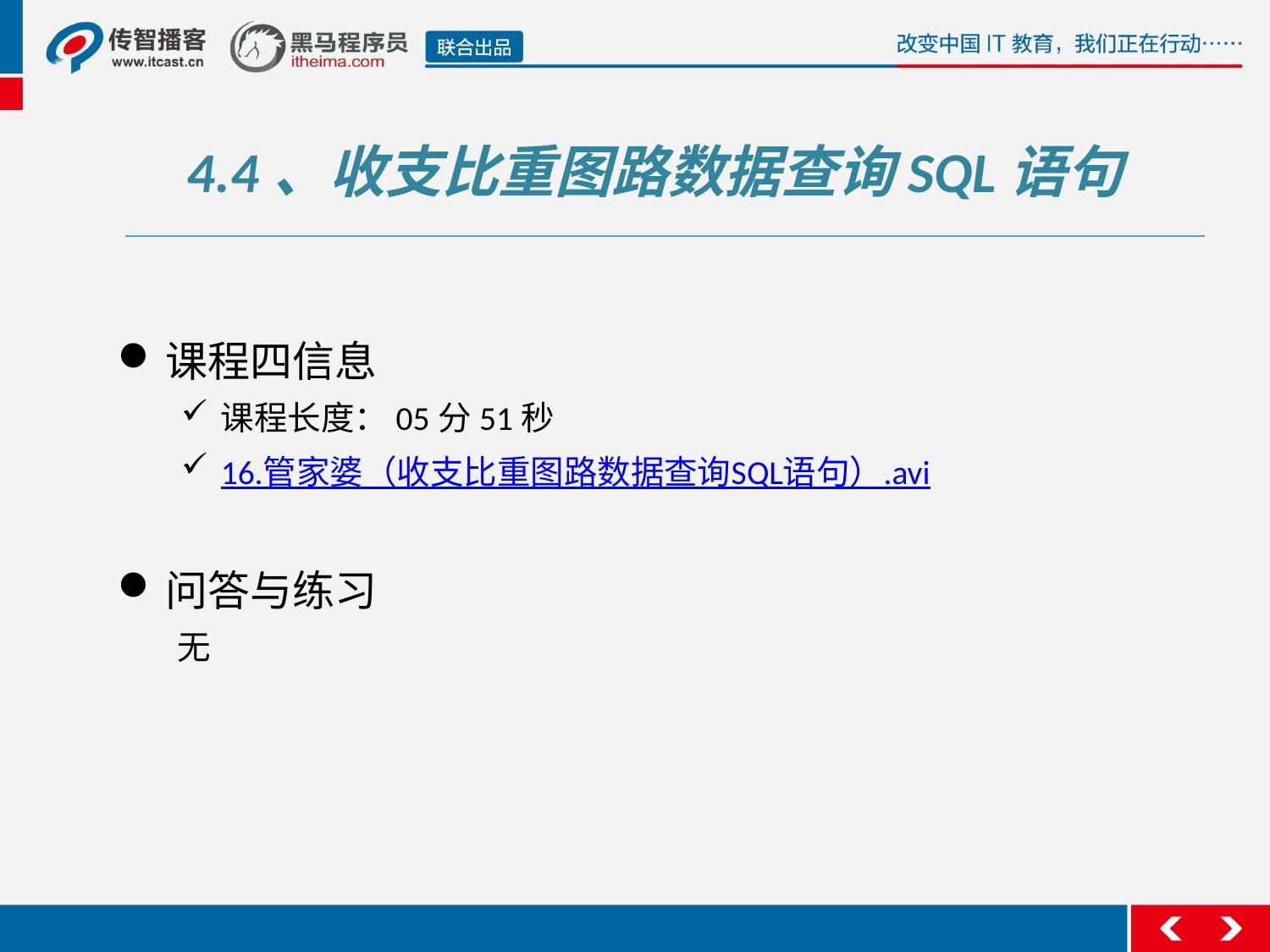

4.4、收支比重图路数据查询SQL语句

课程四信息
课程长度：05分51秒
16.管家婆（收支比重图路数据查询SQL语句）.avi

问答与练习
       无